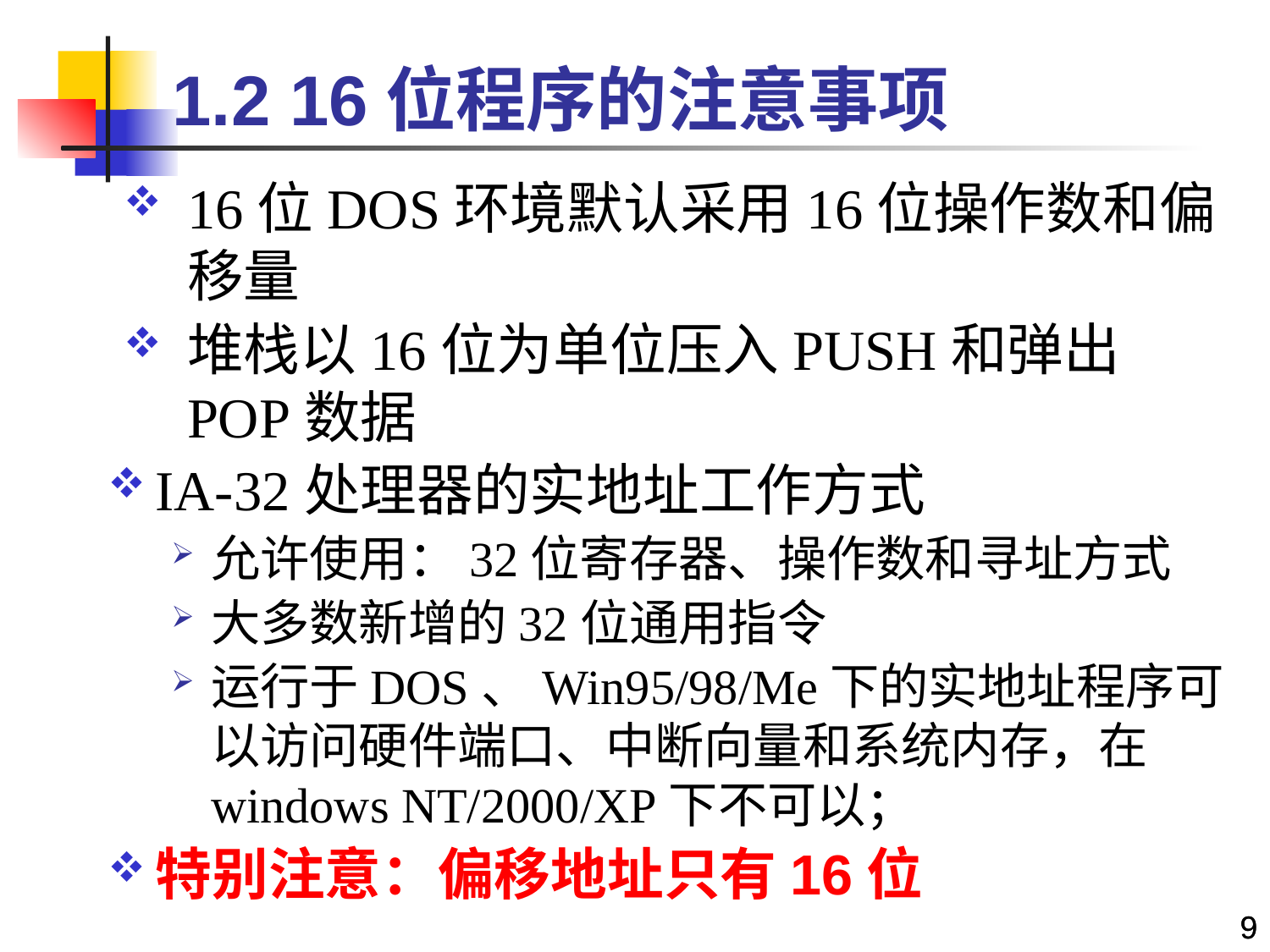

# 1.2 16位程序的注意事项
16位DOS环境默认采用16位操作数和偏移量
堆栈以16位为单位压入PUSH和弹出POP数据
IA-32处理器的实地址工作方式
允许使用：32位寄存器、操作数和寻址方式
大多数新增的32位通用指令
运行于DOS、Win95/98/Me下的实地址程序可以访问硬件端口、中断向量和系统内存，在windows NT/2000/XP下不可以；
特别注意：偏移地址只有16位